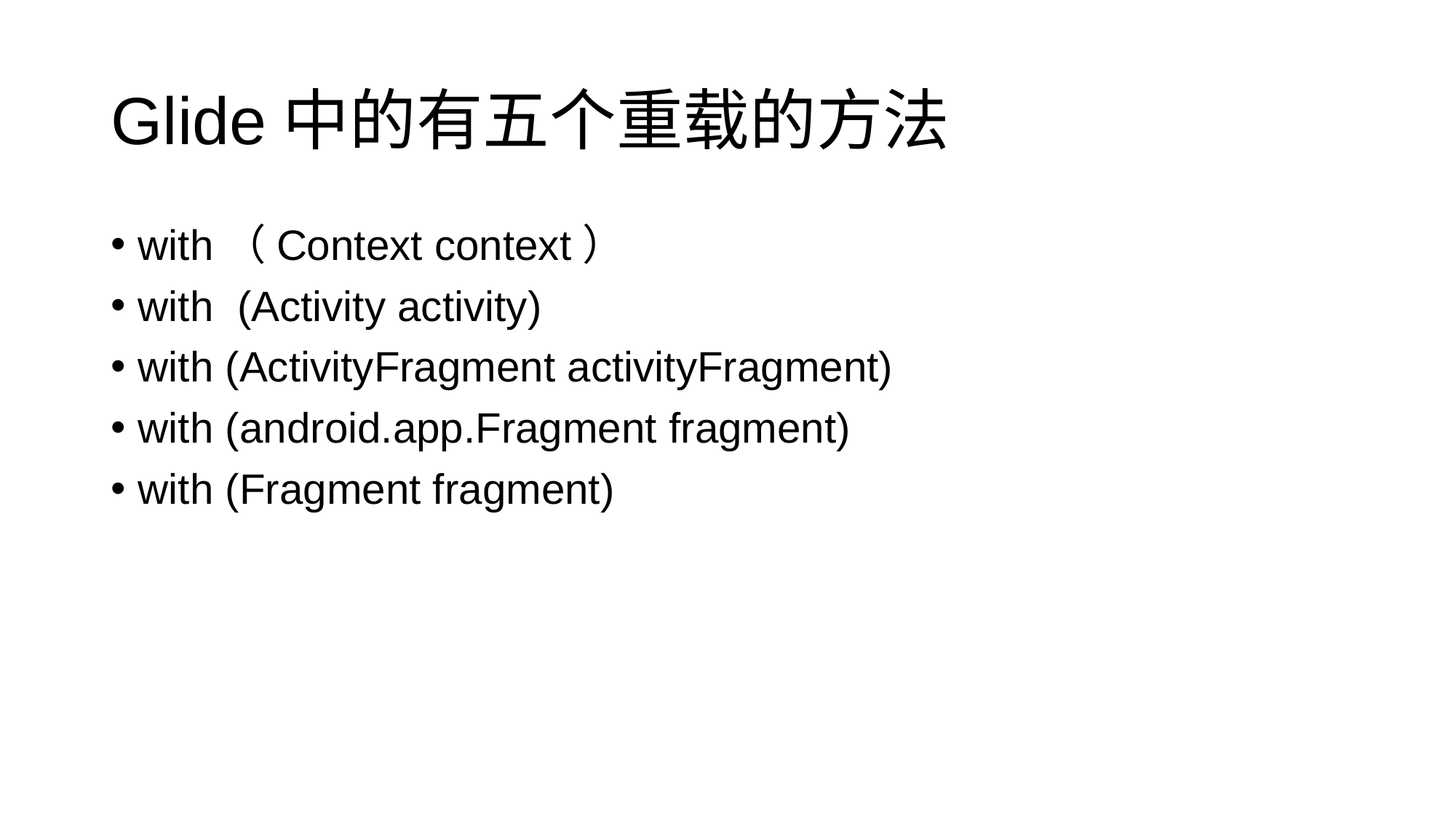

# Glide中的有五个重载的方法
with（Context context）
with  (Activity activity)
with (ActivityFragment activityFragment)
with (android.app.Fragment fragment)
with (Fragment fragment)